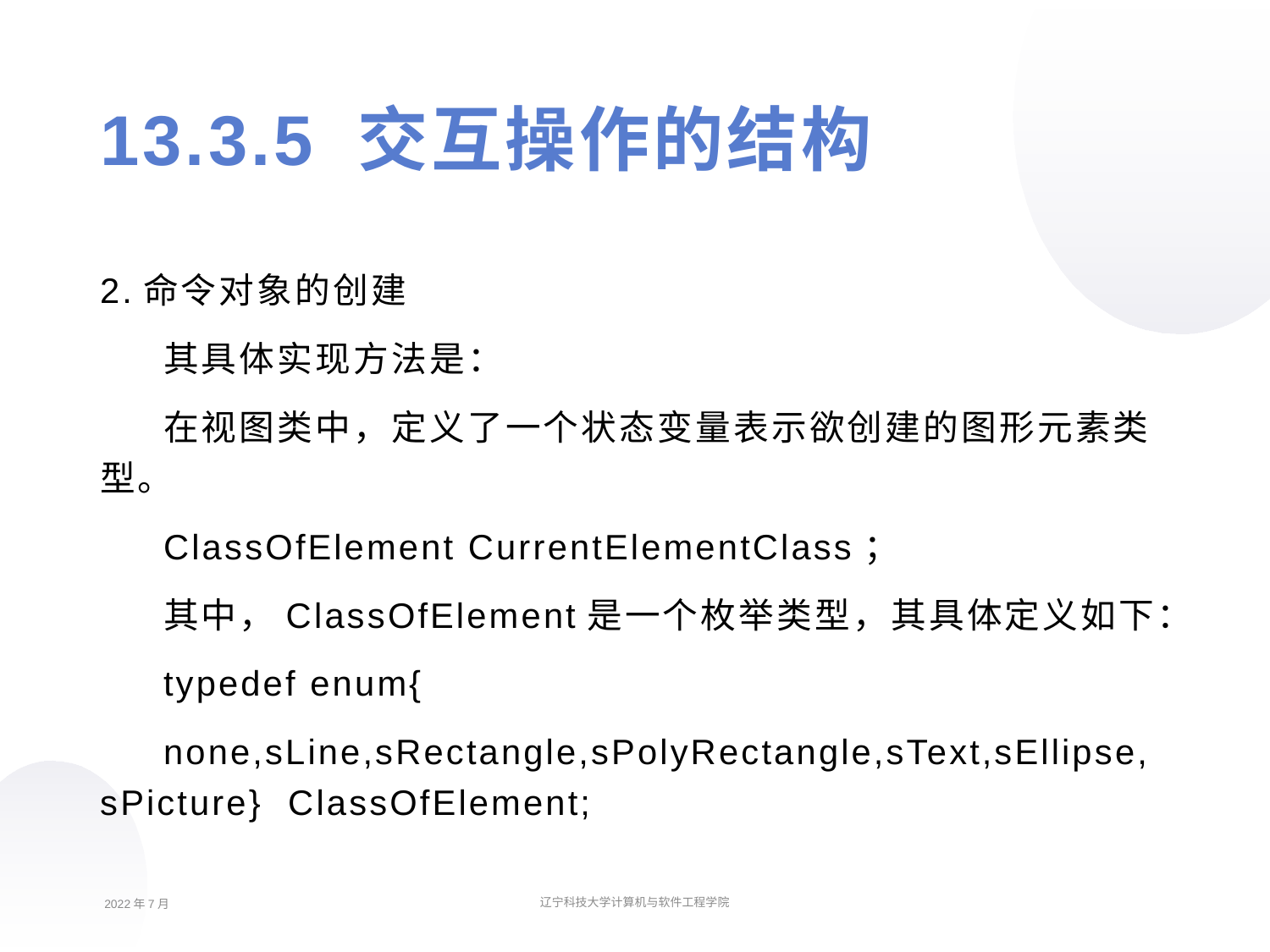

13.3.5 交互操作的结构
2.命令对象的创建
其具体实现方法是：
在视图类中，定义了一个状态变量表示欲创建的图形元素类型。
ClassOfElement CurrentElementClass；
其中，ClassOfElement是一个枚举类型，其具体定义如下：
typedef enum{
none,sLine,sRectangle,sPolyRectangle,sText,sEllipse,sPicture}  ClassOfElement;

2022年7月
辽宁科技大学计算机与软件工程学院
72